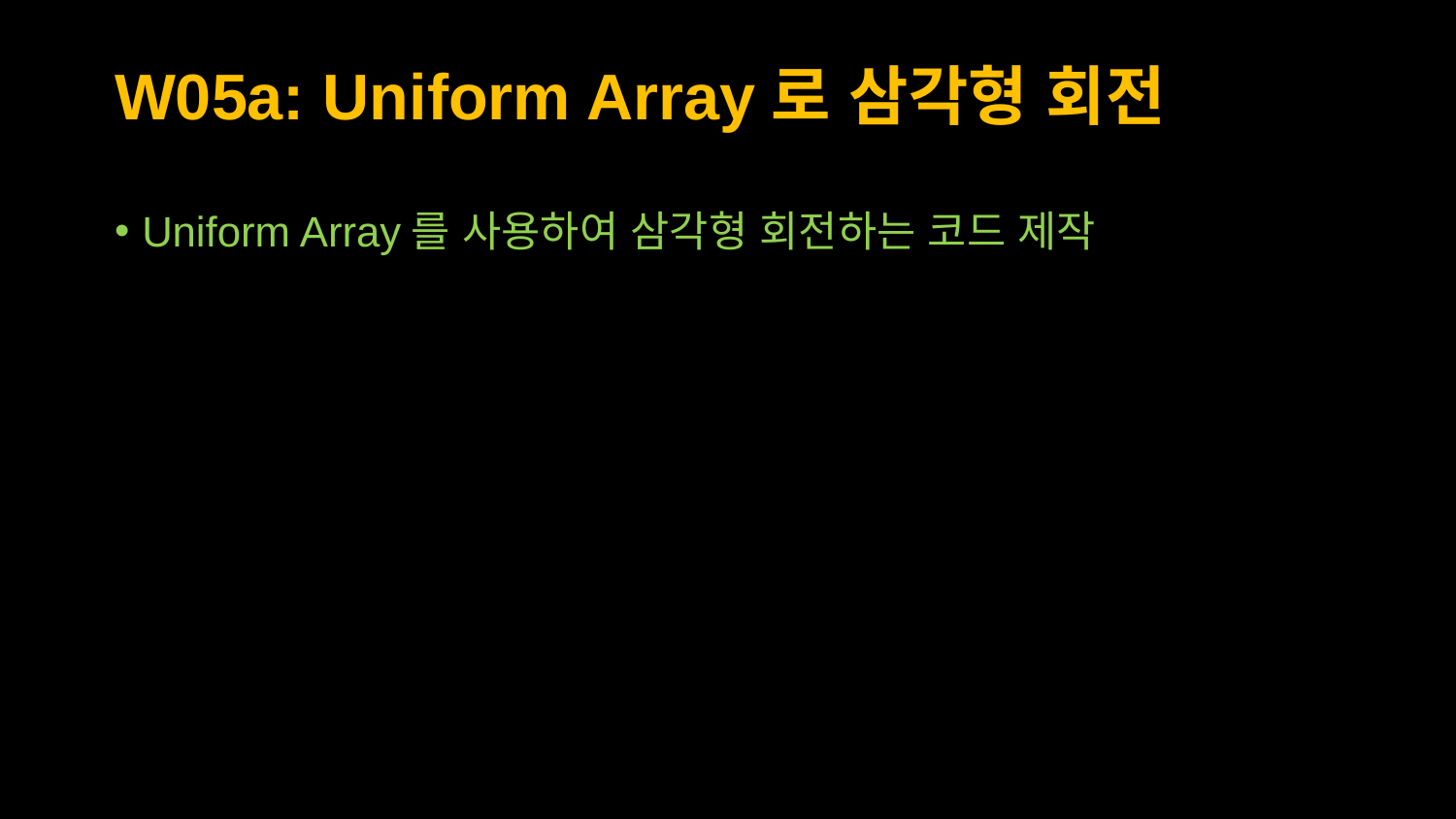

# W05a: Uniform Array로 삼각형 회전
Uniform Array를 사용하여 삼각형 회전하는 코드 제작